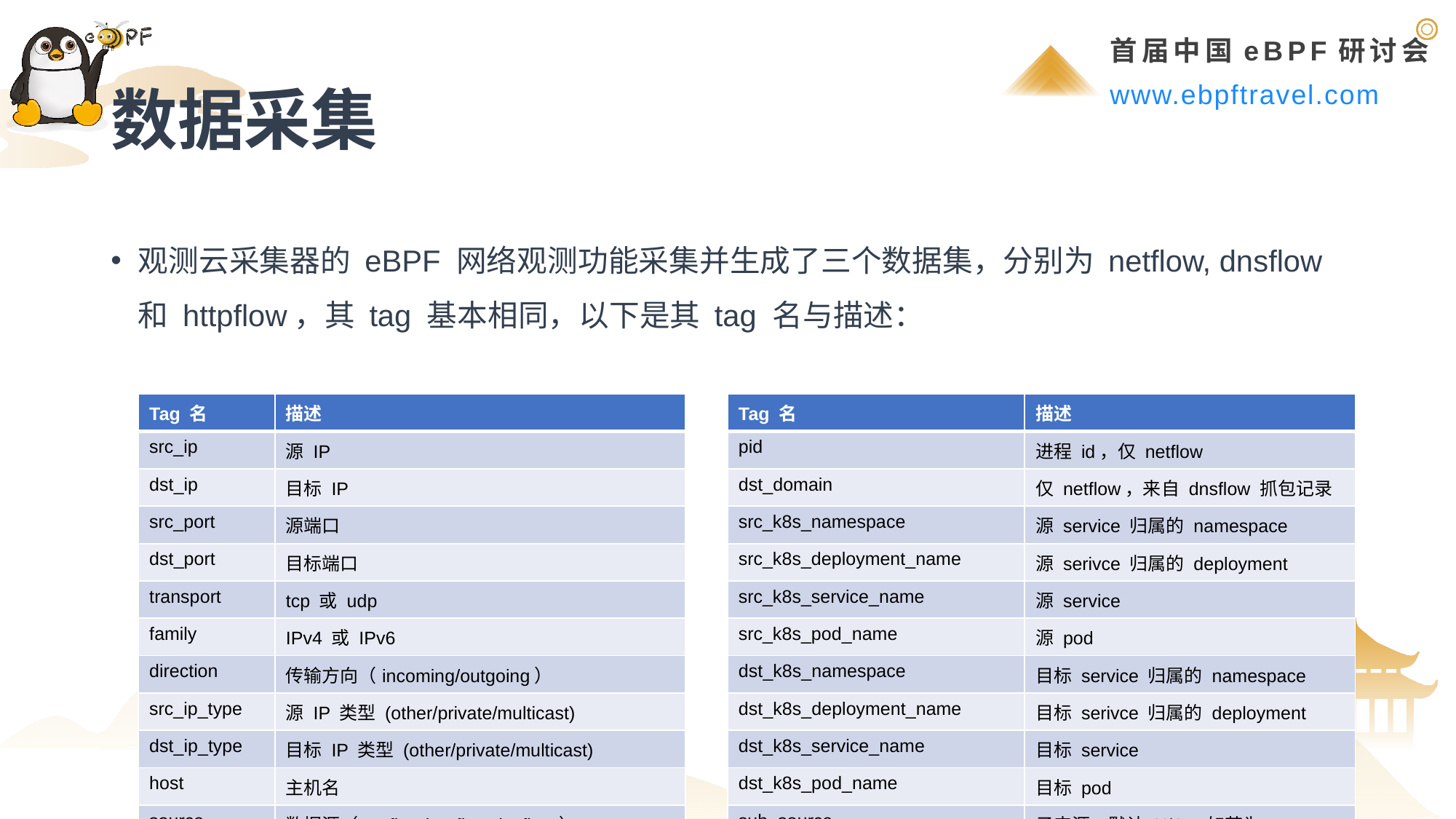

# 数据采集
观测云采集器的 eBPF 网络观测功能采集并生成了三个数据集，分别为 netflow, dnsflow 和 httpflow，其 tag 基本相同，以下是其 tag 名与描述：

| Tag 名 | 描述 |
| --- | --- |
| src\_ip | 源 IP |
| dst\_ip | 目标 IP |
| src\_port | 源端口 |
| dst\_port | 目标端口 |
| transport | tcp 或 udp |
| family | IPv4 或 IPv6 |
| direction | 传输方向（incoming/outgoing） |
| src\_ip\_type | 源 IP 类型 (other/private/multicast) |
| dst\_ip\_type | 目标 IP 类型 (other/private/multicast) |
| host | 主机名 |
| source | 数据源（netflow,httpflow,dnsflow） |
| Tag 名 | 描述 |
| --- | --- |
| pid | 进程 id，仅 netflow |
| dst\_domain | 仅 netflow，来自 dnsflow 抓包记录 |
| src\_k8s\_namespace | 源 service 归属的 namespace |
| src\_k8s\_deployment\_name | 源 serivce 归属的 deployment |
| src\_k8s\_service\_name | 源 service |
| src\_k8s\_pod\_name | 源 pod |
| dst\_k8s\_namespace | 目标 service 归属的 namespace |
| dst\_k8s\_deployment\_name | 目标 serivce 归属的 deployment |
| dst\_k8s\_service\_name | 目标 service |
| dst\_k8s\_pod\_name | 目标 pod |
| sub\_source | 子来源，默认 N/A，如若为 Kubernetes 流量则为 K8s。 |